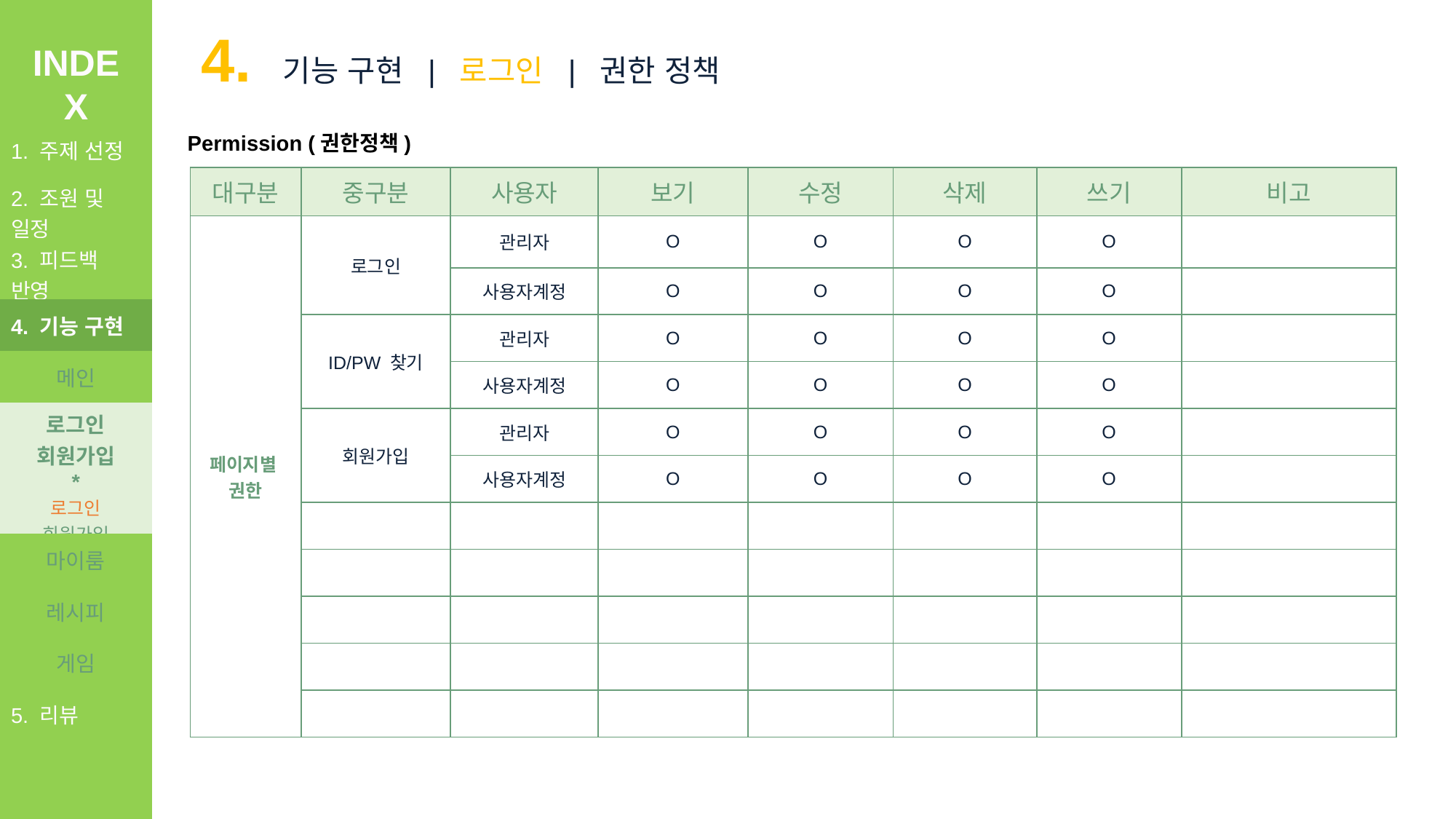

4. 기능 구현  |  로그인  |  권한 정책
INDEX
| 1. 주제 선정 |
| --- |
| 2. 조원 및 일정 |
| 3. 피드백 반영 |
| 4. 기능 구현 |
| 메인 |
| 로그인 회원가입 \* 로그인 회원가입 |
| 마이룸 |
| 레시피 |
| 게임 |
| 5. 리뷰 |
Permission (권한정책)
| 대구분 | 중구분 | 사용자 | 보기 | 수정 | 삭제 | 쓰기 | 비고 |
| --- | --- | --- | --- | --- | --- | --- | --- |
| 페이지별 권한 | 로그인 | 관리자 | O | O | O | O |  |
|  |  | 사용자계정 | O | O | O | O |  |
|  | ID/PW 찾기 | 관리자 | O | O | O | O |  |
|  |  | 사용자계정 | O | O | O | O |  |
|  | 회원가입 | 관리자 | O | O | O | O |  |
|  |  | 사용자계정 | O | O | O | O |  |
|  |  |  |  |  |  |  |  |
|  |  |  |  |  |  |  |  |
|  |  |  |  |  |  |  |  |
|  |  |  |  |  |  |  |  |
|  |  |  |  |  |  |  |  |